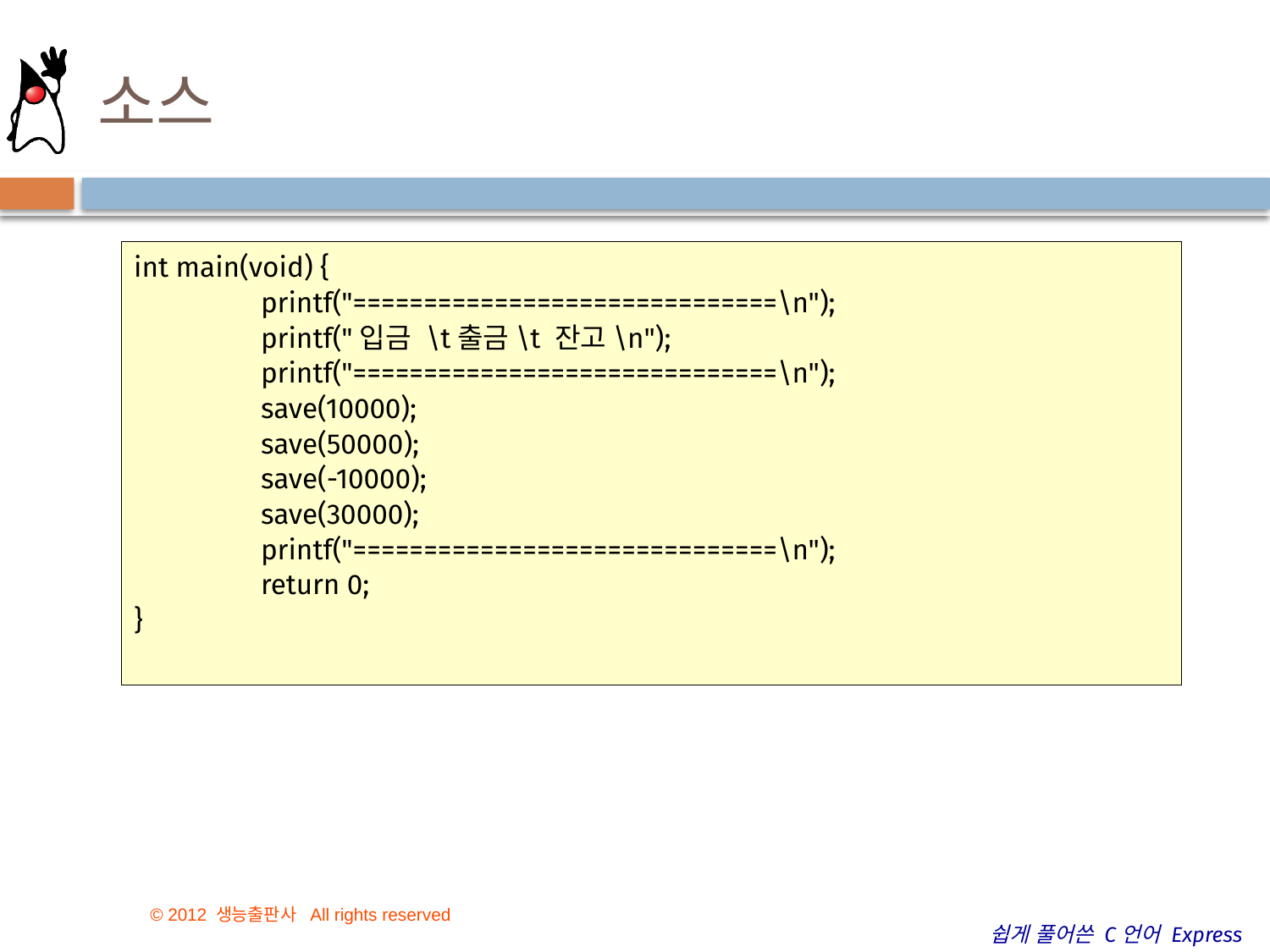

# 소스
int main(void) {
	printf("==============================\n");
	printf("입금 \t출금\t 잔고\n");
	printf("==============================\n");
	save(10000);
	save(50000);
	save(-10000);
	save(30000);
	printf("==============================\n");
	return 0;
}